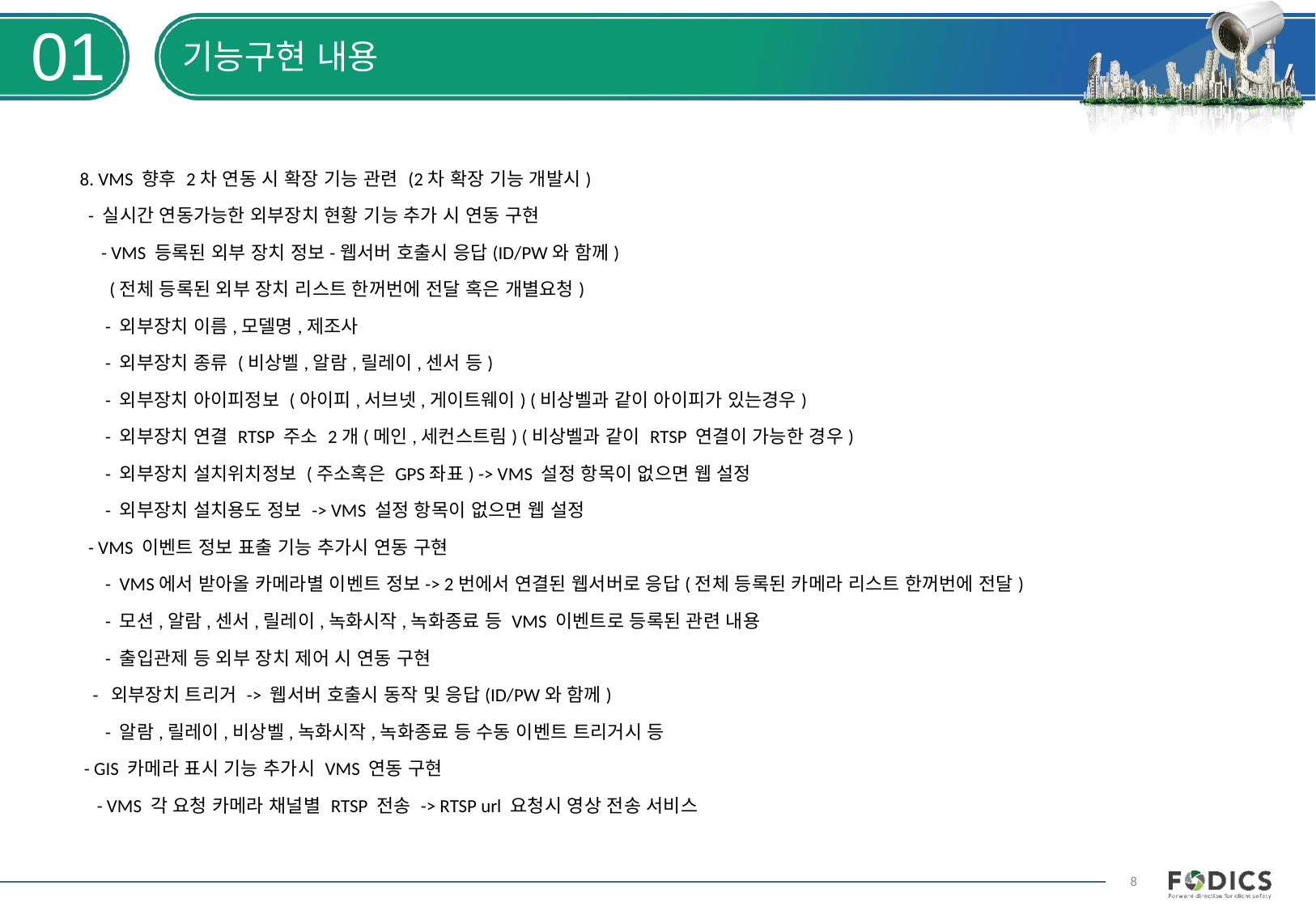

01
# 기능구현 내용

8. VMS 향후 2차 연동 시 확장 기능 관련 (2차 확장 기능 개발시)
  - 실시간 연동가능한 외부장치 현황 기능 추가 시 연동 구현
     - VMS 등록된 외부 장치 정보-웹서버 호출시 응답(ID/PW와 함께)
       (전체 등록된 외부 장치 리스트 한꺼번에 전달 혹은 개별요청)
      - 외부장치 이름,모델명,제조사
      - 외부장치 종류 (비상벨,알람,릴레이,센서 등)
      - 외부장치 아이피정보 (아이피,서브넷,게이트웨이) (비상벨과 같이 아이피가 있는경우)
      - 외부장치 연결 RTSP 주소 2개(메인,세컨스트림) (비상벨과 같이 RTSP 연결이 가능한 경우)
      - 외부장치 설치위치정보 (주소혹은 GPS좌표) -> VMS 설정 항목이 없으면 웹 설정
      - 외부장치 설치용도 정보 -> VMS 설정 항목이 없으면 웹 설정
  - VMS 이벤트 정보 표출 기능 추가시 연동 구현
      -  VMS에서 받아올 카메라별 이벤트 정보-> 2번에서 연결된 웹서버로 응답(전체 등록된 카메라 리스트 한꺼번에 전달)
      - 모션,알람,센서,릴레이,녹화시작,녹화종료 등 VMS 이벤트로 등록된 관련 내용
      - 출입관제 등 외부 장치 제어 시 연동 구현
   -  외부장치 트리거 -> 웹서버 호출시 동작 및 응답(ID/PW와 함께)
      - 알람,릴레이,비상벨,녹화시작,녹화종료 등 수동 이벤트 트리거시 등
 - GIS 카메라 표시 기능 추가시 VMS 연동 구현
    - VMS 각 요청 카메라 채널별 RTSP 전송 -> RTSP url 요청시 영상 전송 서비스

8